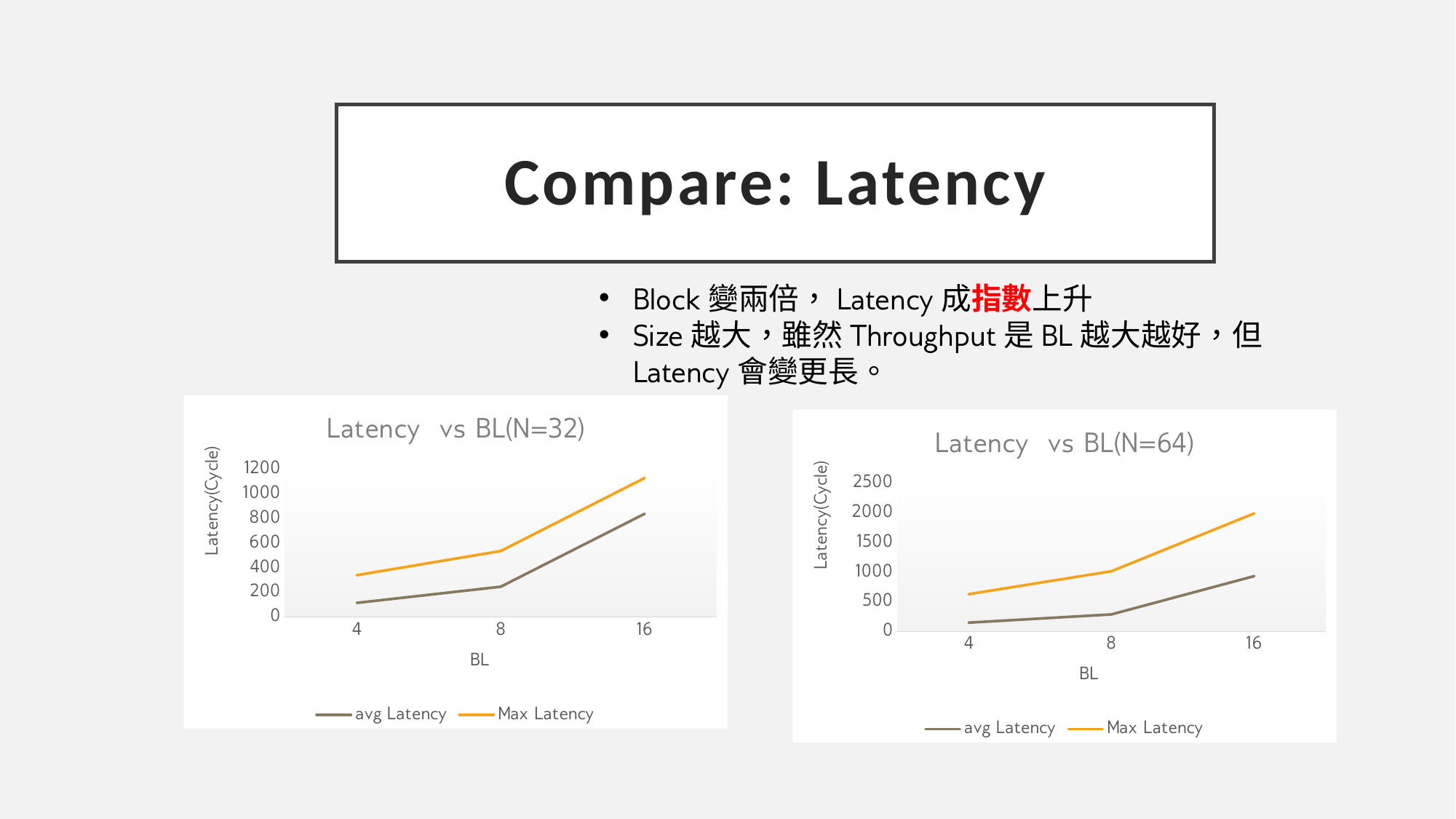

Compare: Latency
Block變兩倍，Latency成指數上升
Size越大，雖然Throughput是BL越大越好，但Latency會變更長。

### Chart: Latency  vs BL(N=32)

| Category | avg Latency | Max Latency |
|---|---|---|
| 4 | 115.0 | 339.0 |
| 8 | 246.0 | 535.0 |
| 16 | 837.0 | 1126.0 |

### Chart: Latency  vs BL(N=64)

| Category | avg Latency | Max Latency |
|---|---|---|
| 4 | 147.0 | 627.0 |
| 8 | 286.0 | 1015.0 |
| 16 | 933.0 | 1990.0 |